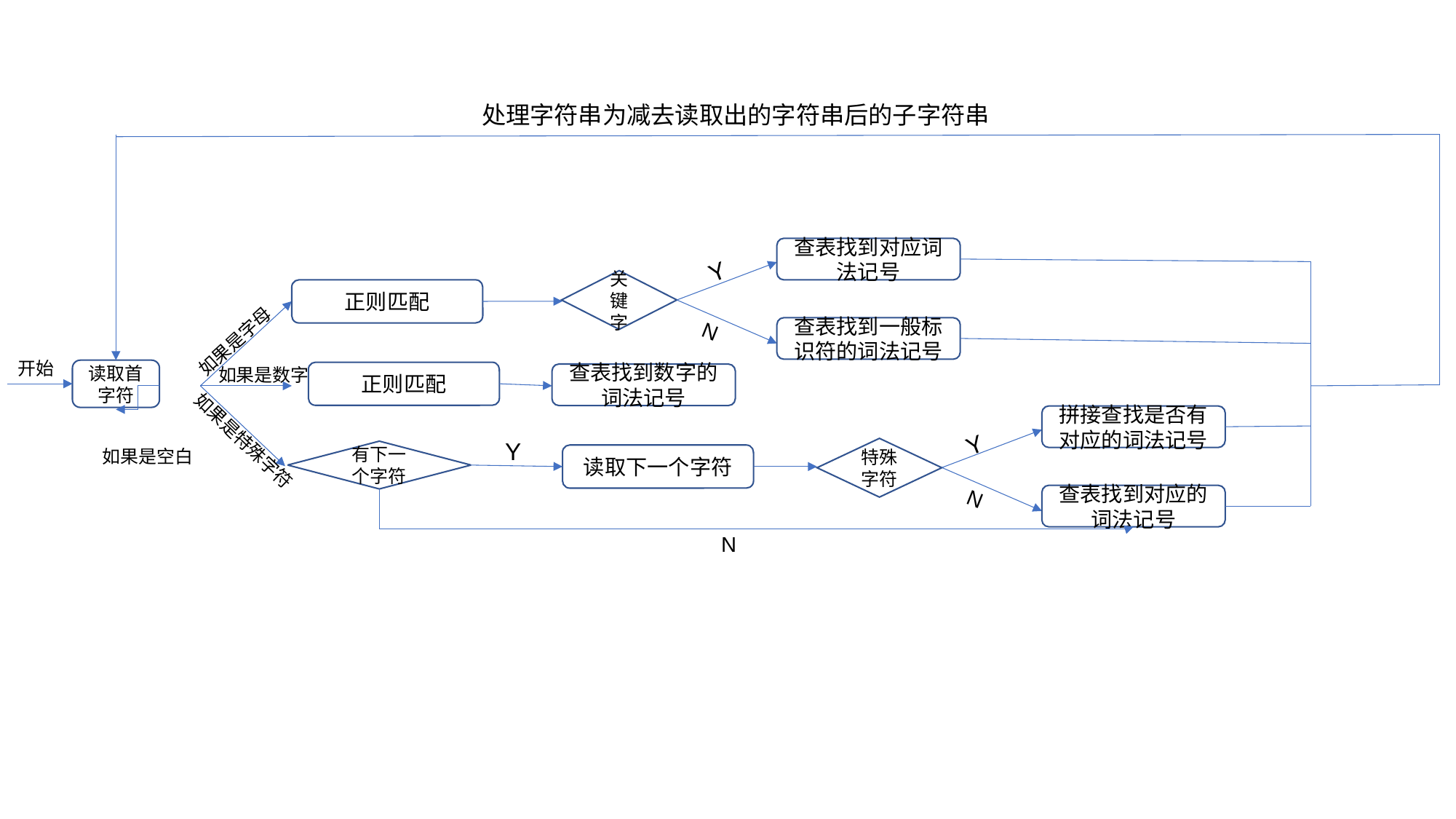

处理字符串为减去读取出的字符串后的子字符串
查表找到对应词法记号
Y
关键字
正则匹配
如果是字母
N
查表找到一般标识符的词法记号
开始
如果是数字
读取首字符
正则匹配
查表找到数字的词法记号
拼接查找是否有对应的词法记号
Y
如果是特殊字符
Y
特殊字符
如果是空白
有下一个字符
读取下一个字符
N
查表找到对应的词法记号
N